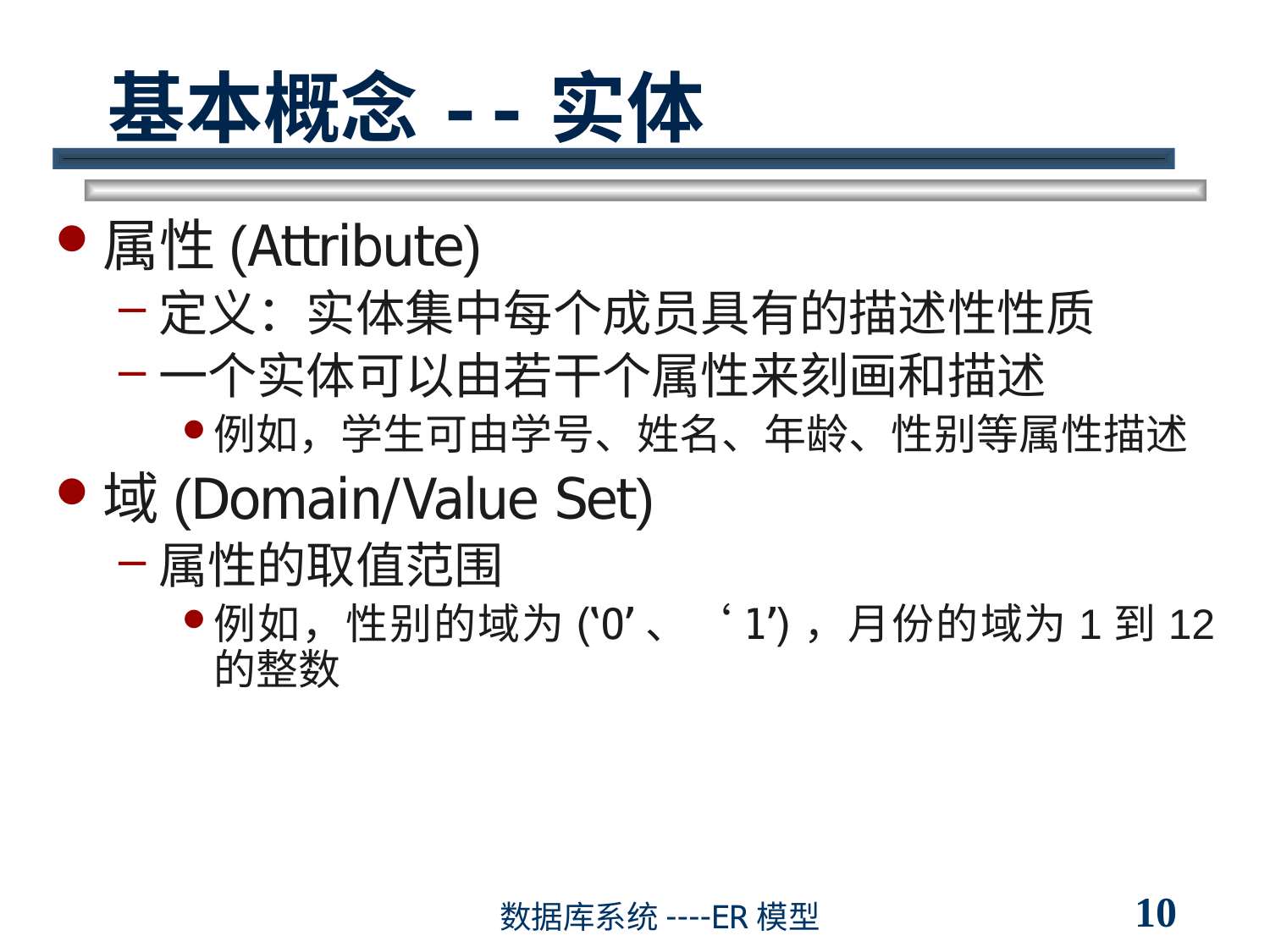

# 基本概念--实体
属性(Attribute)
定义：实体集中每个成员具有的描述性性质
一个实体可以由若干个属性来刻画和描述
例如，学生可由学号、姓名、年龄、性别等属性描述
域(Domain/Value Set)
属性的取值范围
例如，性别的域为(‘0’、‘1’)，月份的域为1到12的整数
10
数据库系统----ER模型